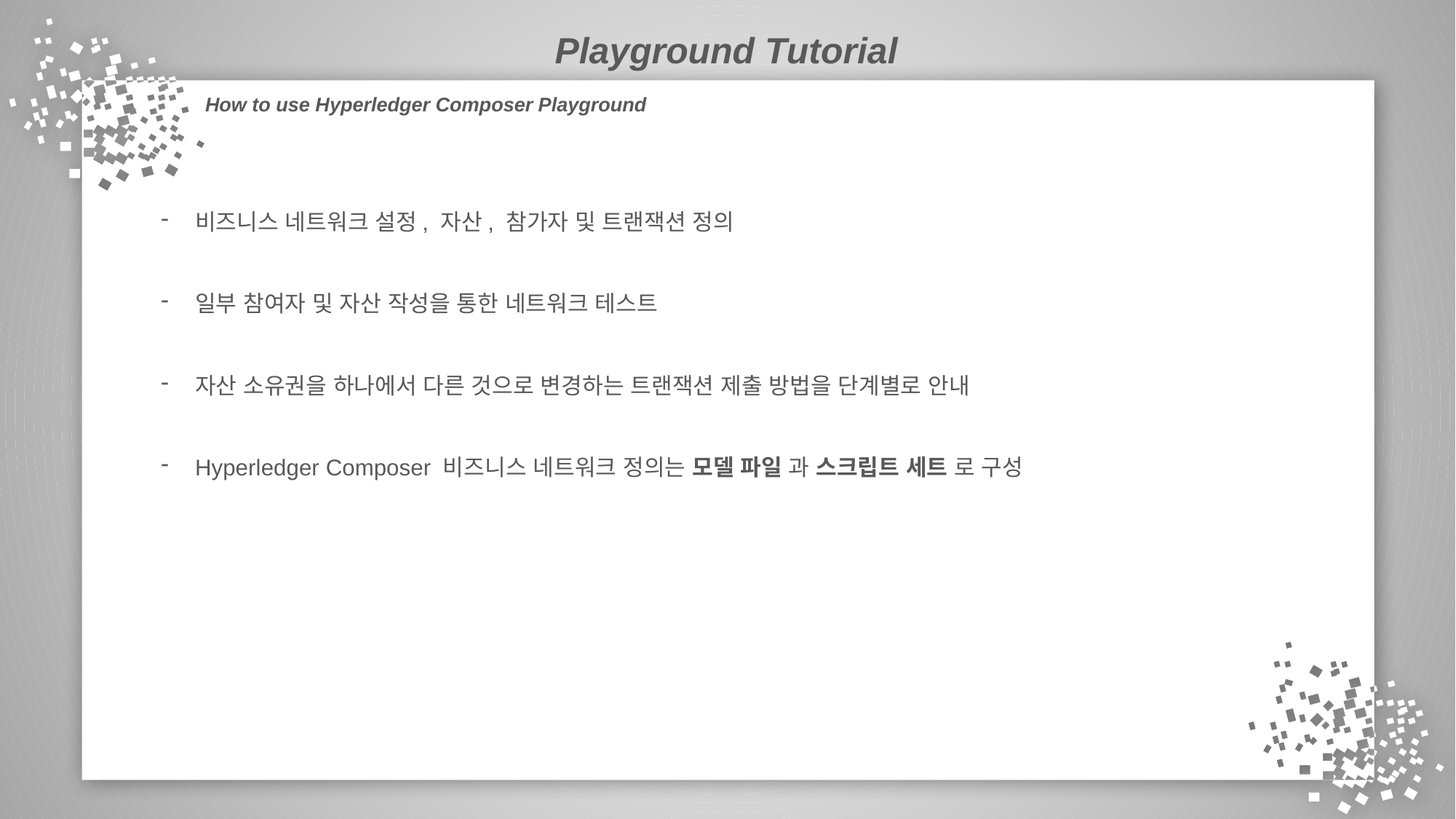

Playground Tutorial

How to use Hyperledger Composer Playground
비즈니스 네트워크 설정, 자산, 참가자 및 트랜잭션 정의

일부 참여자 및 자산 작성을 통한 네트워크 테스트

자산 소유권을 하나에서 다른 것으로 변경하는 트랜잭션 제출 방법을 단계별로 안내

Hyperledger Composer 비즈니스 네트워크 정의는 모델 파일 과 스크립트 세트 로 구성